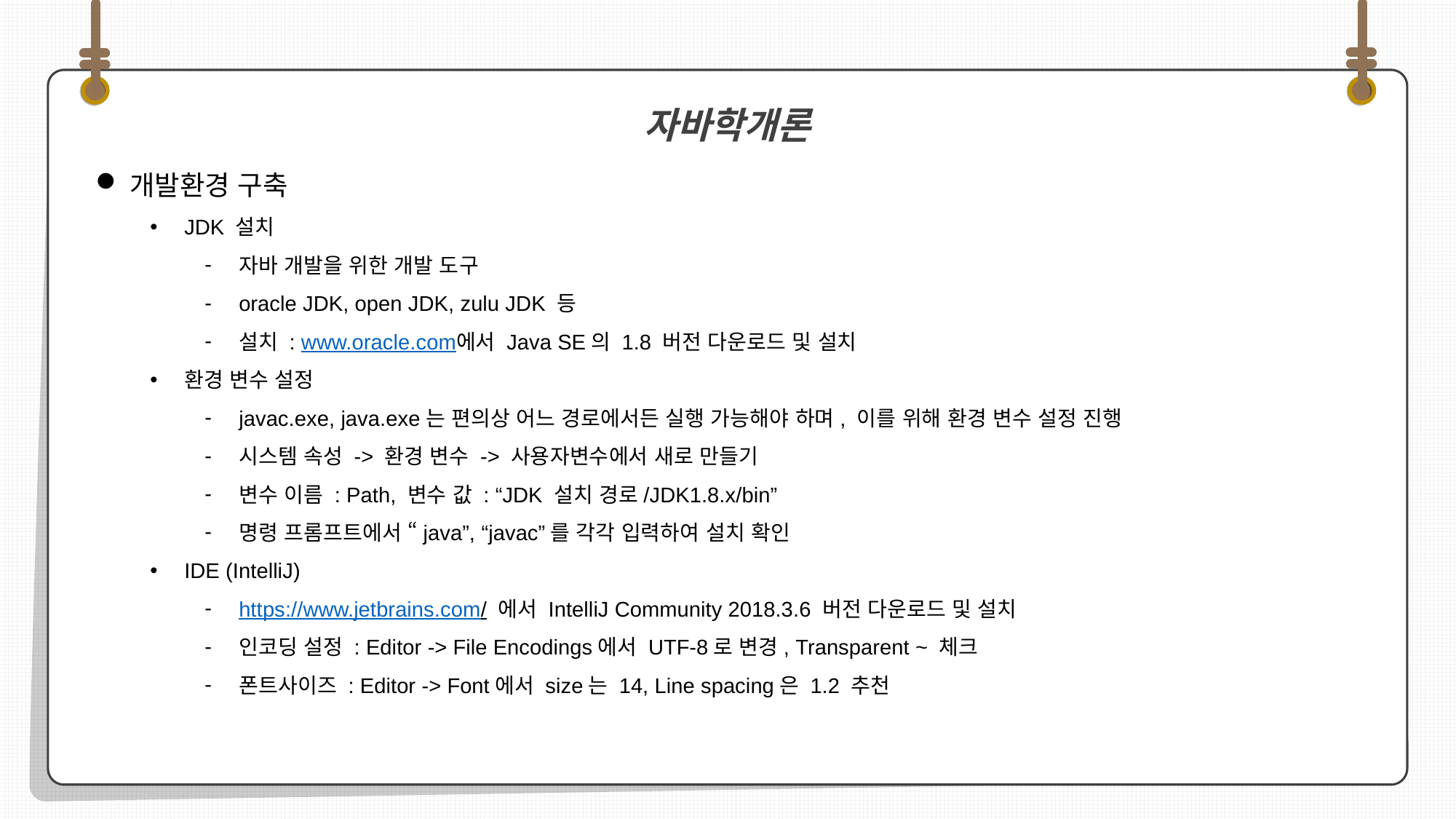

개발환경 구축
JDK 설치
자바 개발을 위한 개발 도구
oracle JDK, open JDK, zulu JDK 등
설치 : www.oracle.com에서 Java SE의 1.8 버전 다운로드 및 설치
환경 변수 설정
javac.exe, java.exe는 편의상 어느 경로에서든 실행 가능해야 하며, 이를 위해 환경 변수 설정 진행
시스템 속성 -> 환경 변수 -> 사용자변수에서 새로 만들기
변수 이름 : Path, 변수 값 : “JDK 설치 경로/JDK1.8.x/bin”
명령 프롬프트에서 “java”, “javac”를 각각 입력하여 설치 확인
IDE (IntelliJ)
https://www.jetbrains.com/ 에서 IntelliJ Community 2018.3.6 버전 다운로드 및 설치
인코딩 설정 : Editor -> File Encodings에서 UTF-8로 변경, Transparent ~ 체크
폰트사이즈 : Editor -> Font에서 size는 14, Line spacing은 1.2 추천

자바학개론